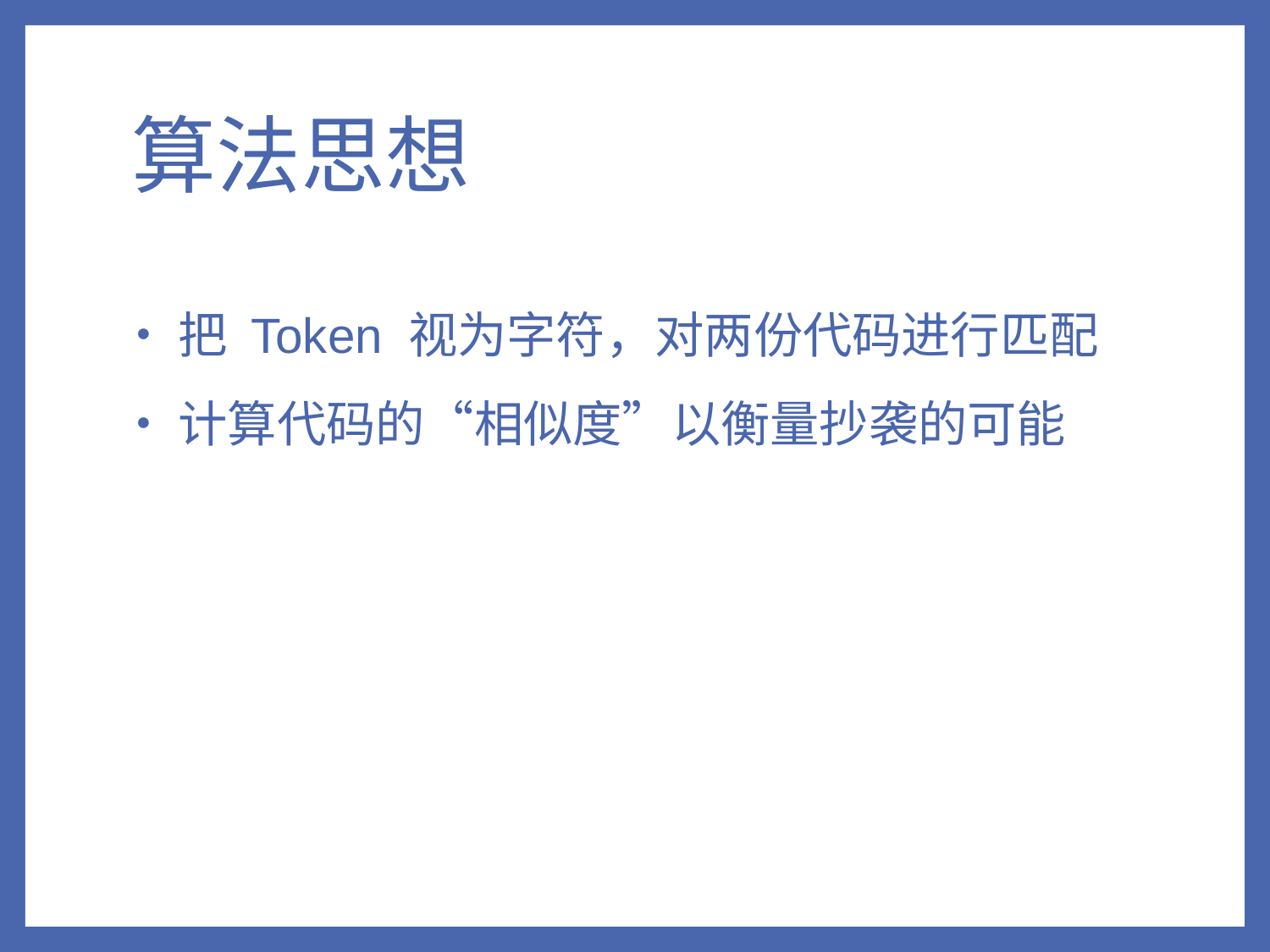

算法思想
 把 Token 视为字符，对两份代码进行匹配
 计算代码的“相似度”以衡量抄袭的可能